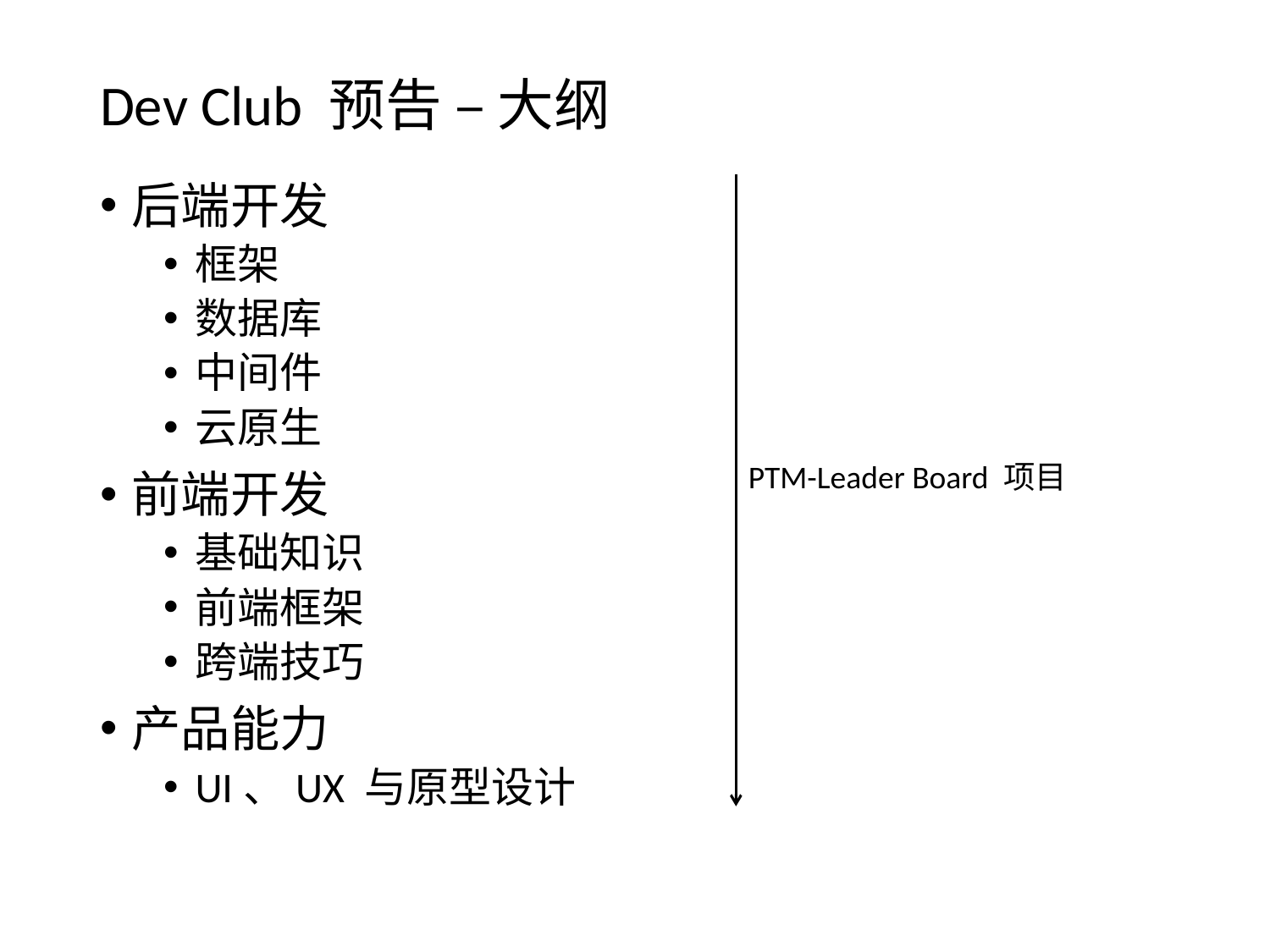

# Dev Club 预告 – 大纲
后端开发
框架
数据库
中间件
云原生
前端开发
基础知识
前端框架
跨端技巧
产品能力
UI、UX 与原型设计
PTM-Leader Board 项目